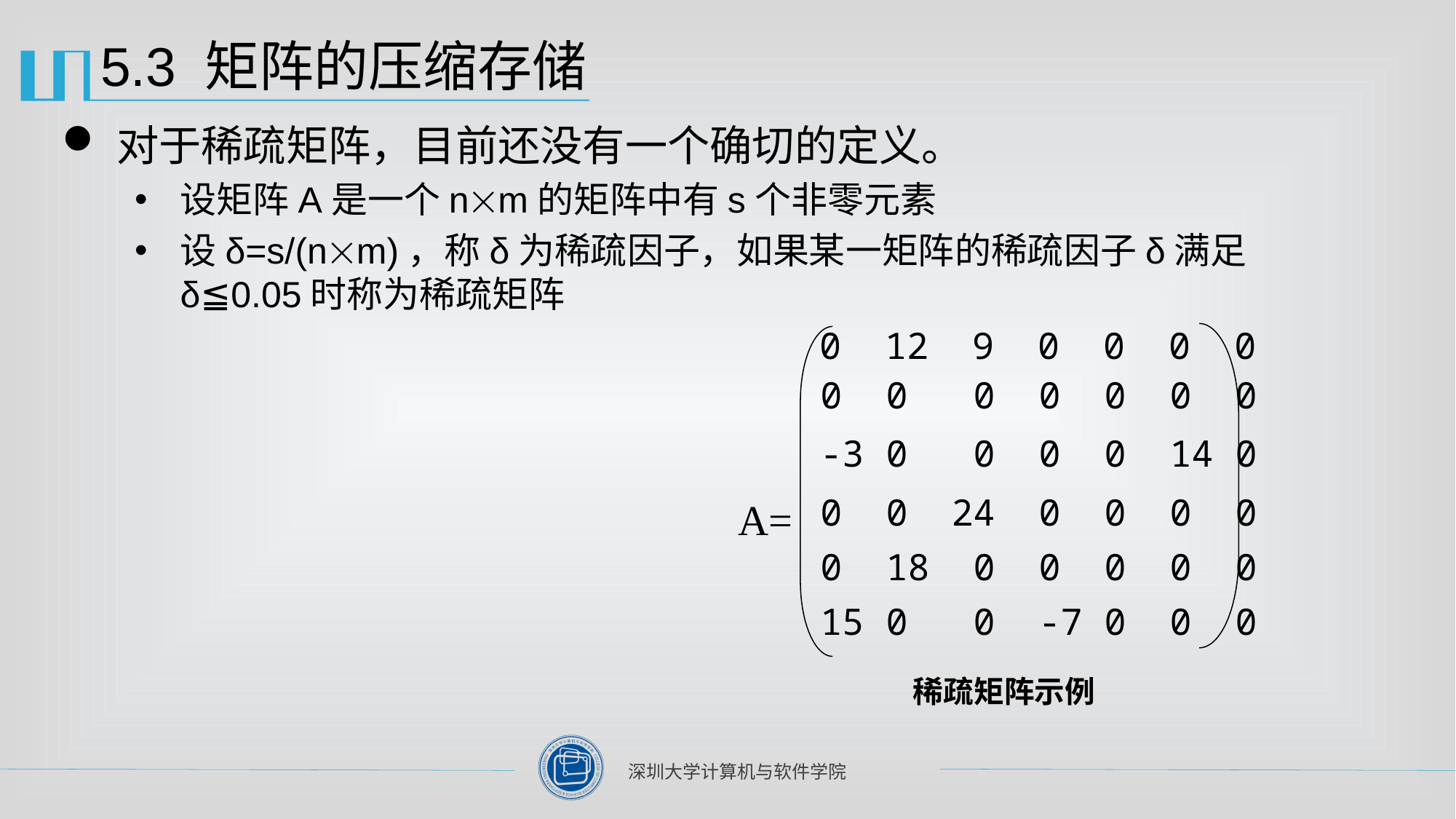

# 5.3 矩阵的压缩存储
对于稀疏矩阵，目前还没有一个确切的定义。
设矩阵A是一个n×m的矩阵中有s个非零元素
设δ=s/(n×m)，称δ为稀疏因子，如果某一矩阵的稀疏因子δ满足δ≦0.05时称为稀疏矩阵

0  12  9  0  0  0  0

0  0   0  0  0  0  0
-3 0   0  0  0  14 0
0  0  24  0  0  0  0
A=
0  18  0  0  0  0  0
15 0   0  -7 0  0  0
稀疏矩阵示例
21